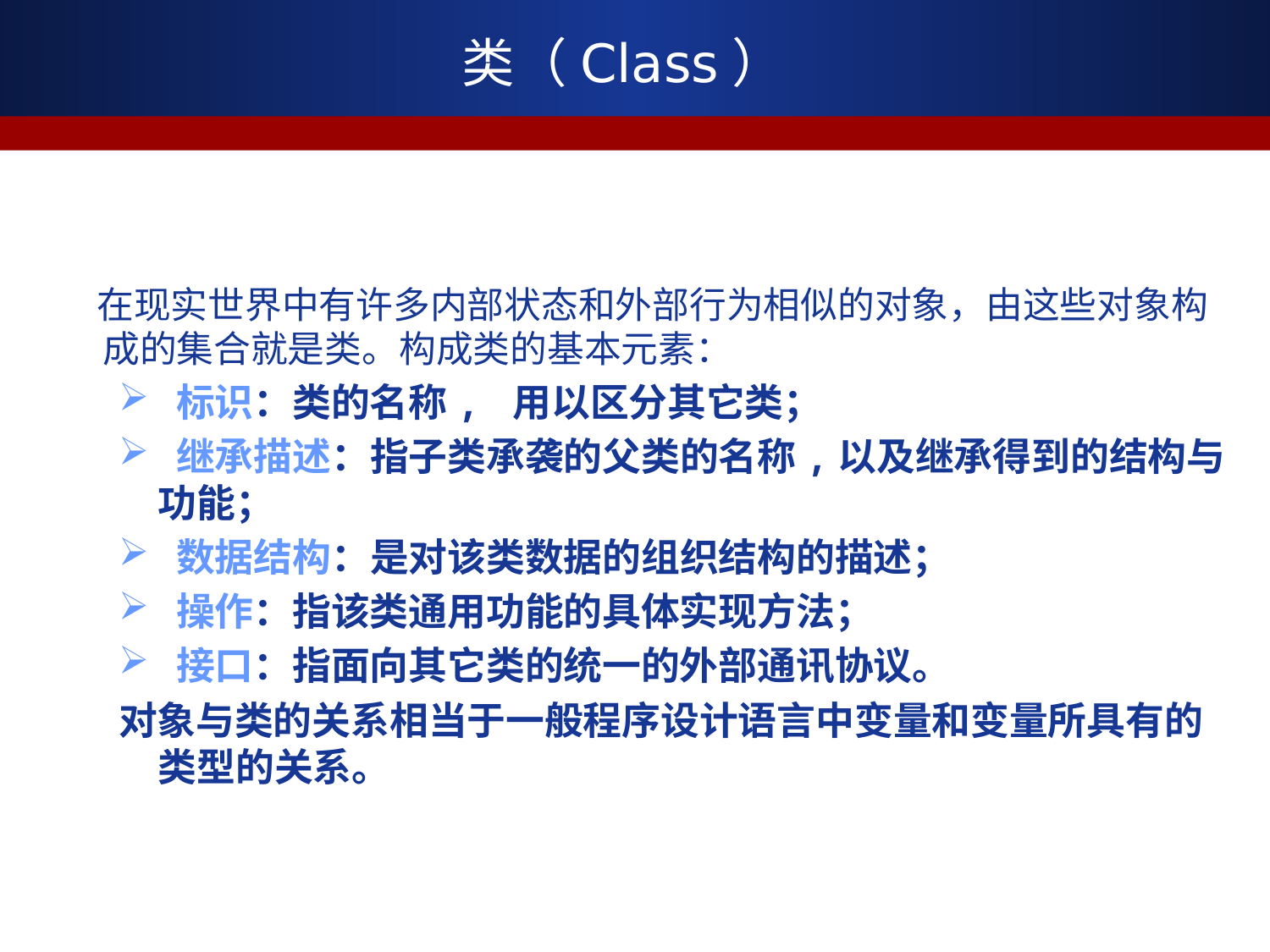

# 类（Class）
    在现实世界中有许多内部状态和外部行为相似的对象，由这些对象构成的集合就是类。构成类的基本元素：
 标识：类的名称, 用以区分其它类；
 继承描述：指子类承袭的父类的名称,以及继承得到的结构与功能；
 数据结构：是对该类数据的组织结构的描述；
 操作：指该类通用功能的具体实现方法；
 接口：指面向其它类的统一的外部通讯协议。
对象与类的关系相当于一般程序设计语言中变量和变量所具有的类型的关系。